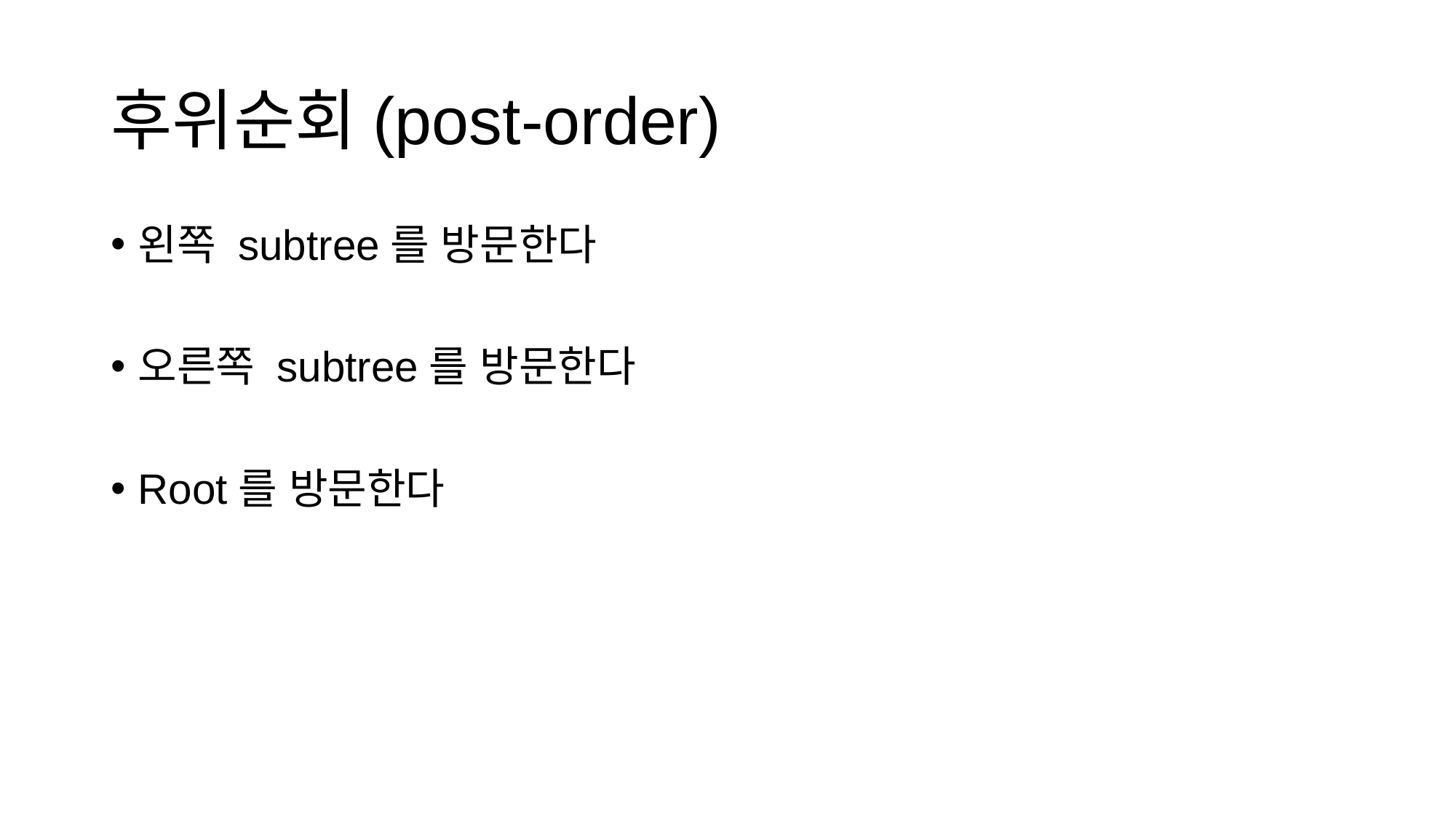

# 후위순회(post-order)
왼쪽 subtree를 방문한다

오른쪽 subtree를 방문한다

Root를 방문한다